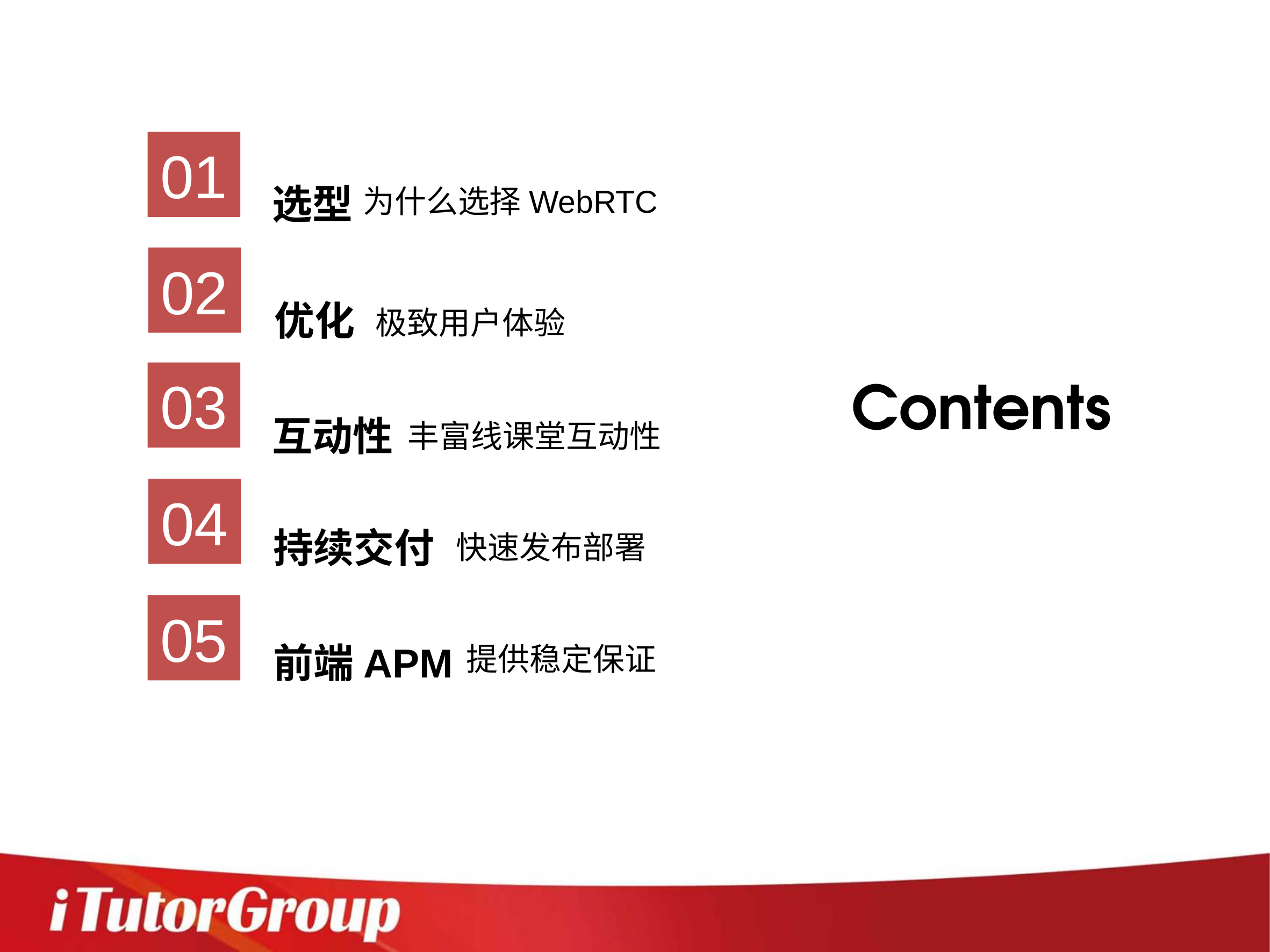

01
选型
为什么选择WebRTC
02
优化
极致用户体验
03
Contents
互动性
丰富线课堂互动性
04
持续交付
快速发布部署
05
前端APM
提供稳定保证